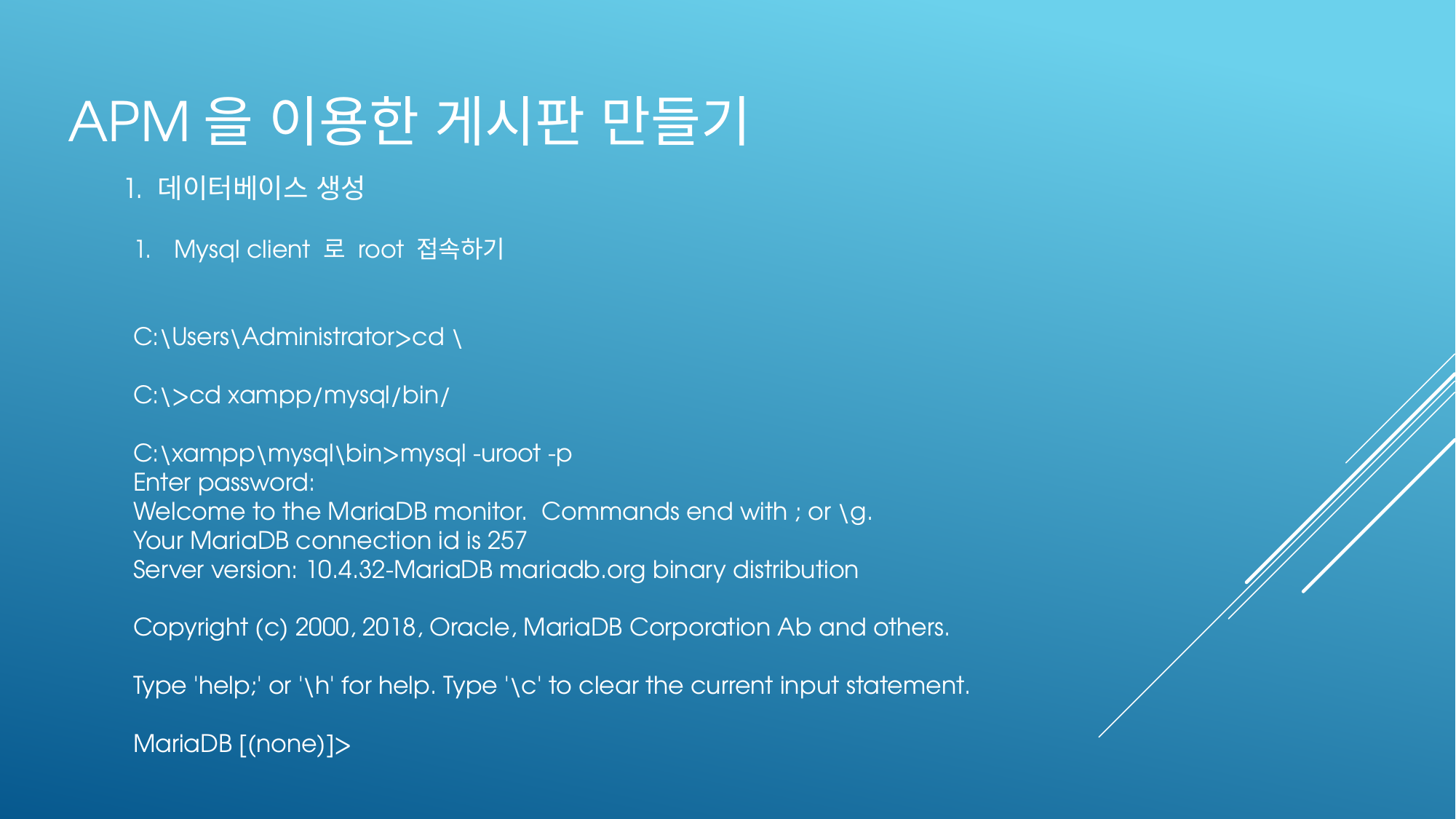

APM을 이용한 게시판 만들기
1. 데이터베이스 생성
Mysql client 로 root 접속하기

C:\Users\Administrator>cd \

C:\>cd xampp/mysql/bin/

C:\xampp\mysql\bin>mysql -uroot -p
Enter password:
Welcome to the MariaDB monitor.  Commands end with ; or \g.
Your MariaDB connection id is 257
Server version: 10.4.32-MariaDB mariadb.org binary distribution

Copyright (c) 2000, 2018, Oracle, MariaDB Corporation Ab and others.

Type 'help;' or '\h' for help. Type '\c' to clear the current input statement.

MariaDB [(none)]>